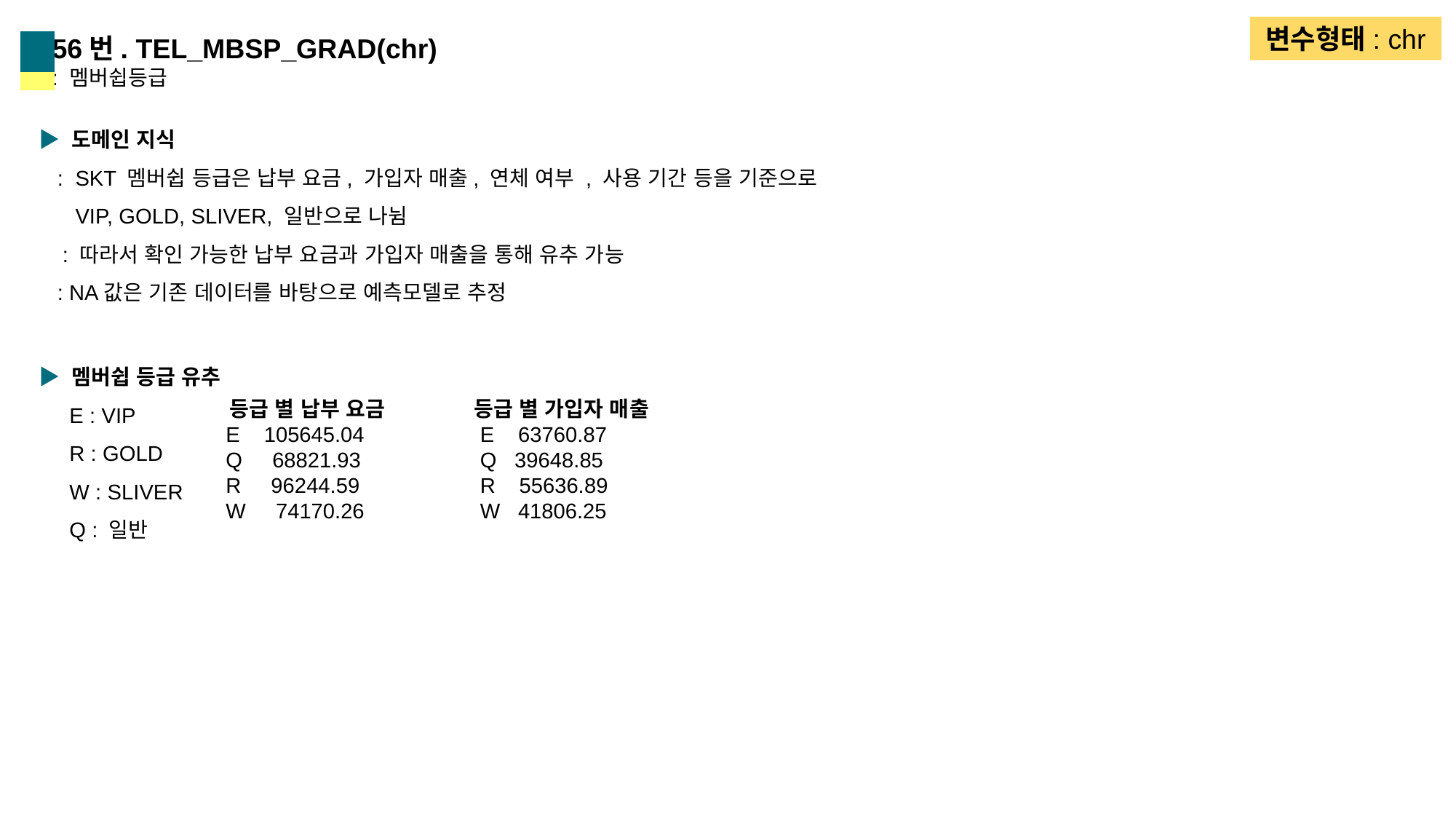

변수형태: chr
56번. TEL_MBSP_GRAD(chr)
: 멤버쉽등급

▶ 도메인 지식
   :  SKT 멤버쉽 등급은 납부 요금, 가입자 매출, 연체 여부 , 사용 기간 등을 기준으로
      VIP, GOLD, SLIVER, 일반으로 나뉨
   : 따라서 확인 가능한 납부 요금과 가입자 매출을 통해 유추 가능
   : NA값은 기존 데이터를 바탕으로 예측모델로 추정
▶ 멤버쉽 등급 유추
     E : VIP
     R : GOLD
     W : SLIVER
     Q : 일반
 등급 별 납부 요금
 E    105645.04
 Q     68821.93
 R     96244.59
 W     74170.26
등급 별 가입자 매출
 E    63760.87
 Q   39648.85
 R    55636.89
 W   41806.25